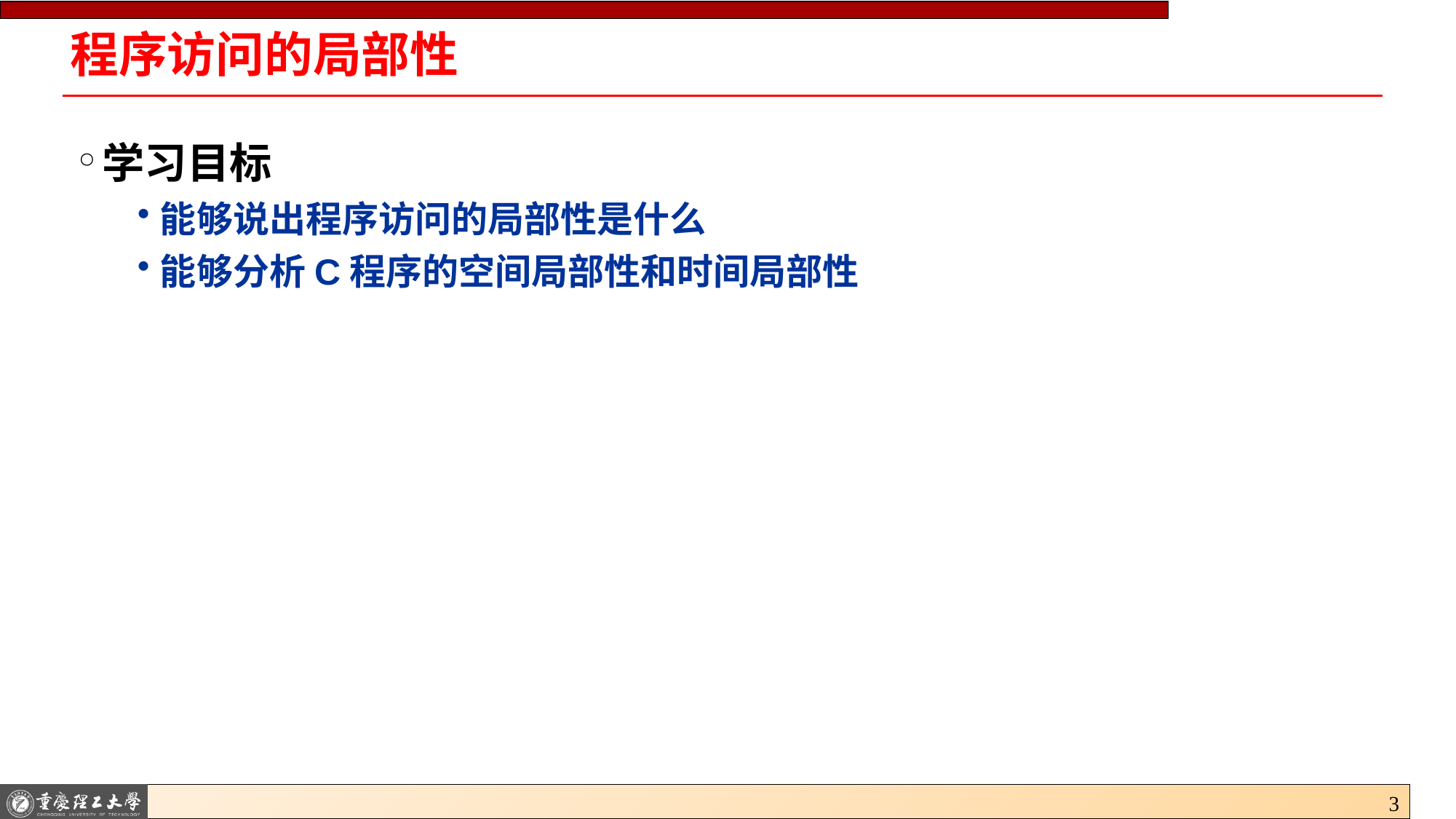

# 程序访问的局部性
学习目标
能够说出程序访问的局部性是什么
能够分析C程序的空间局部性和时间局部性